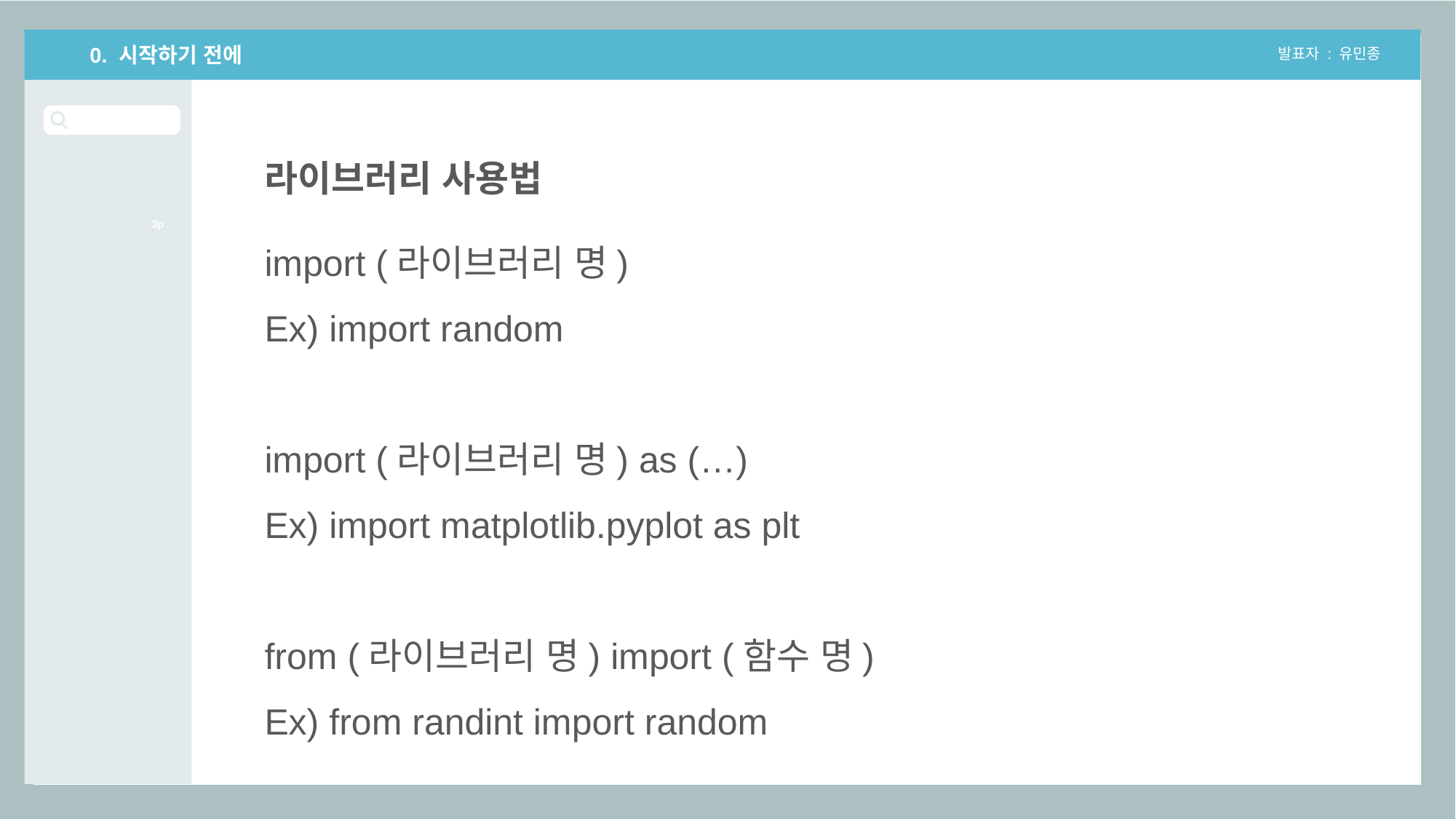

0. 시작하기 전에
발표자 : 유민종

라이브러리 사용법
3p
import (라이브러리 명)
Ex) import random

import (라이브러리 명) as (…)
Ex) import matplotlib.pyplot as plt

from (라이브러리 명) import (함수 명)
Ex) from randint import random